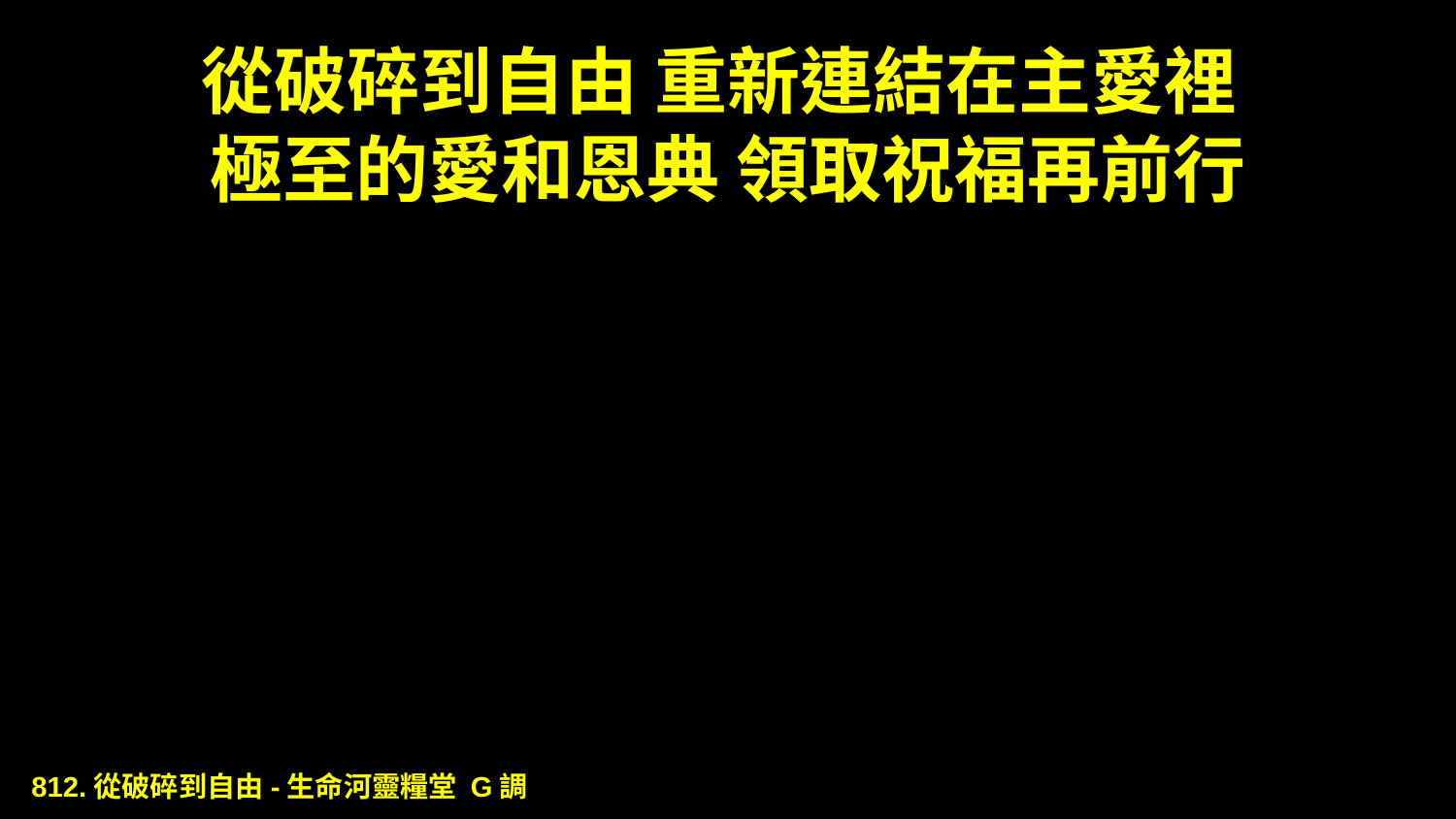

# 從破碎到自由 重新連結在主愛裡 極至的愛和恩典 領取祝福再前行
812.從破碎到自由-生命河靈糧堂 G調